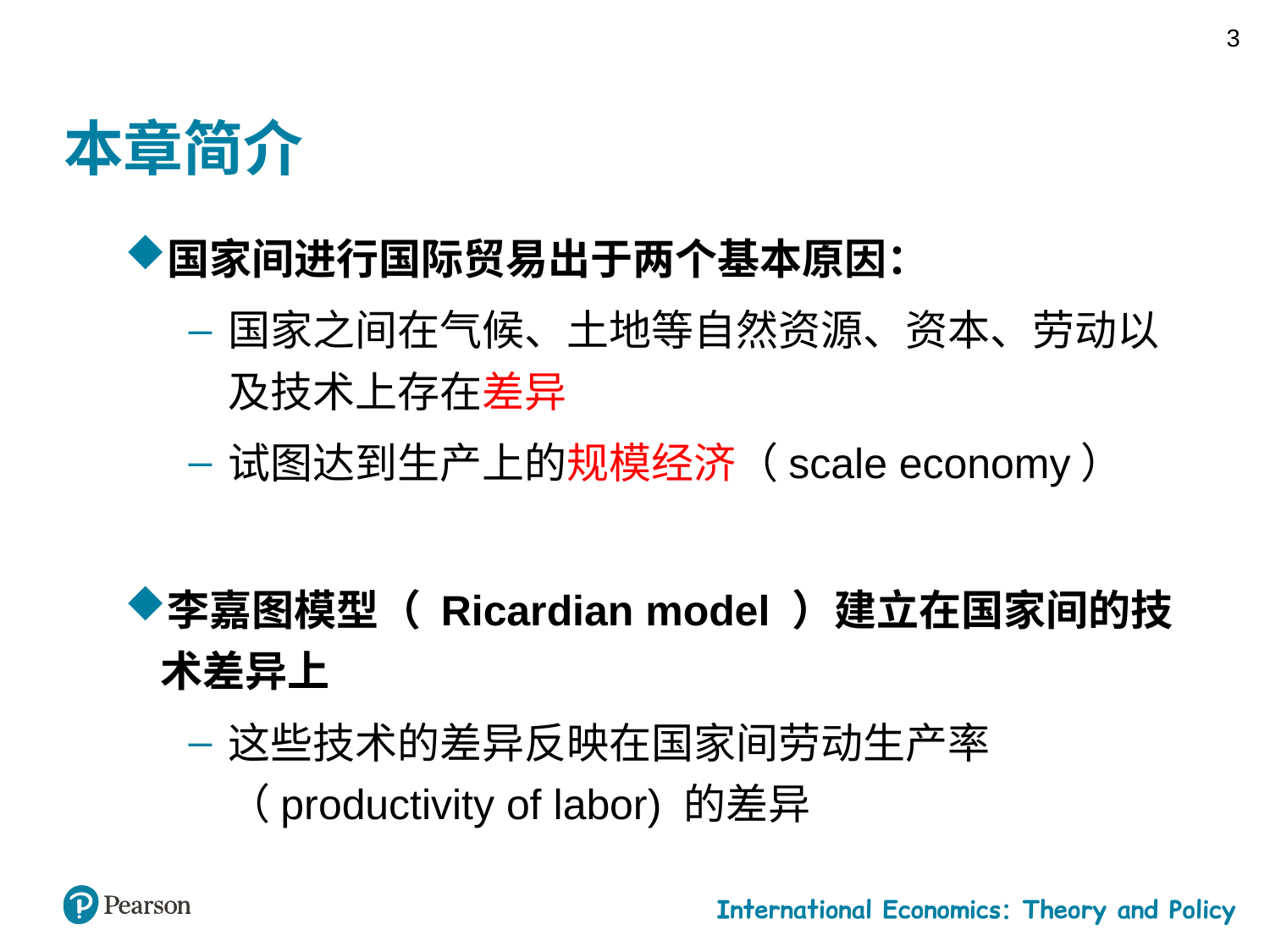

3
# 本章简介
国家间进行国际贸易出于两个基本原因：
国家之间在气候、土地等自然资源、资本、劳动以及技术上存在差异
试图达到生产上的规模经济（scale economy）

李嘉图模型（ Ricardian model ）建立在国家间的技术差异上
这些技术的差异反映在国家间劳动生产率（productivity of labor) 的差异